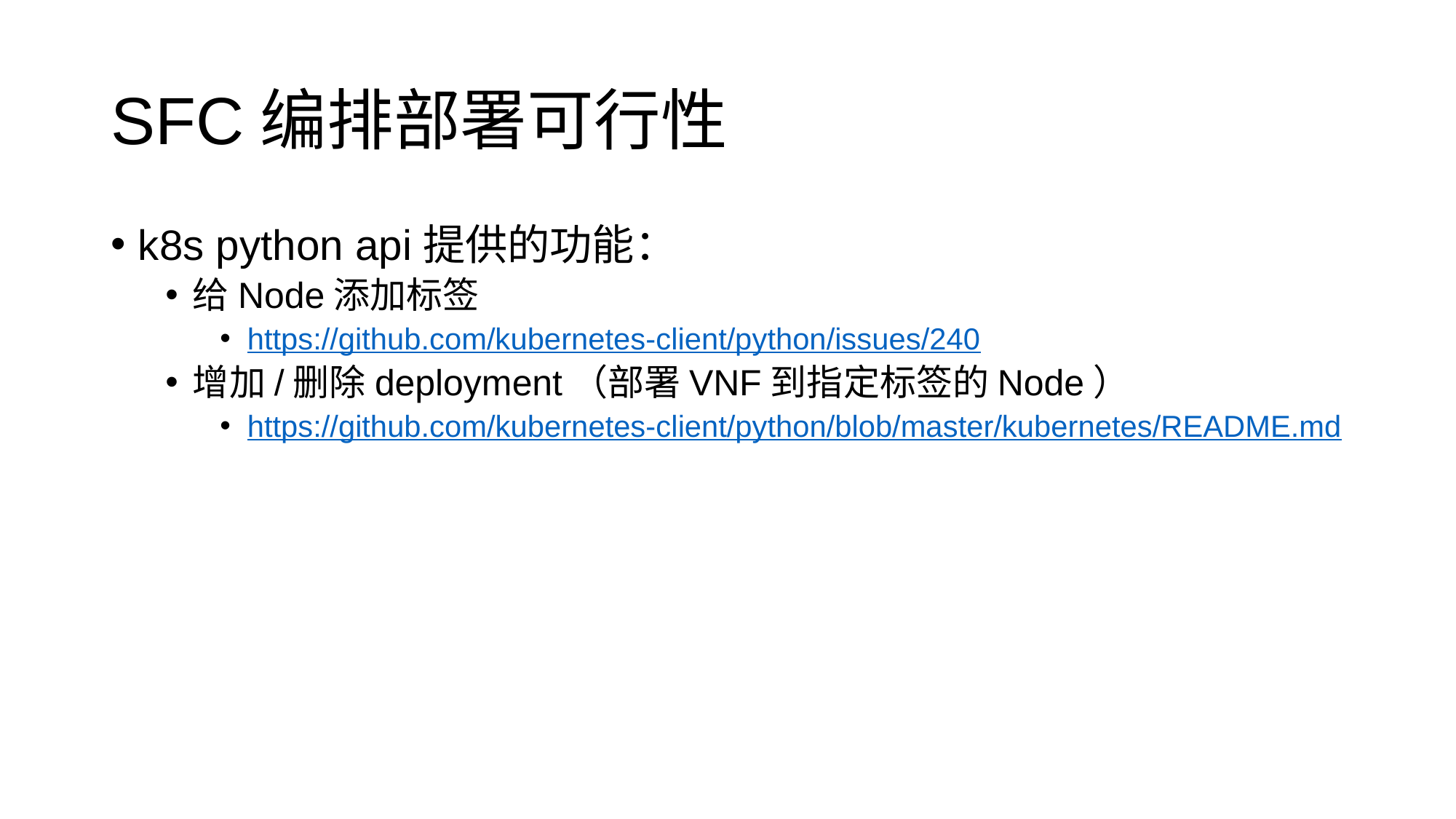

# SFC编排部署可行性
k8s python api提供的功能：
给Node添加标签
https://github.com/kubernetes-client/python/issues/240
增加/删除deployment（部署VNF到指定标签的Node）
https://github.com/kubernetes-client/python/blob/master/kubernetes/README.md